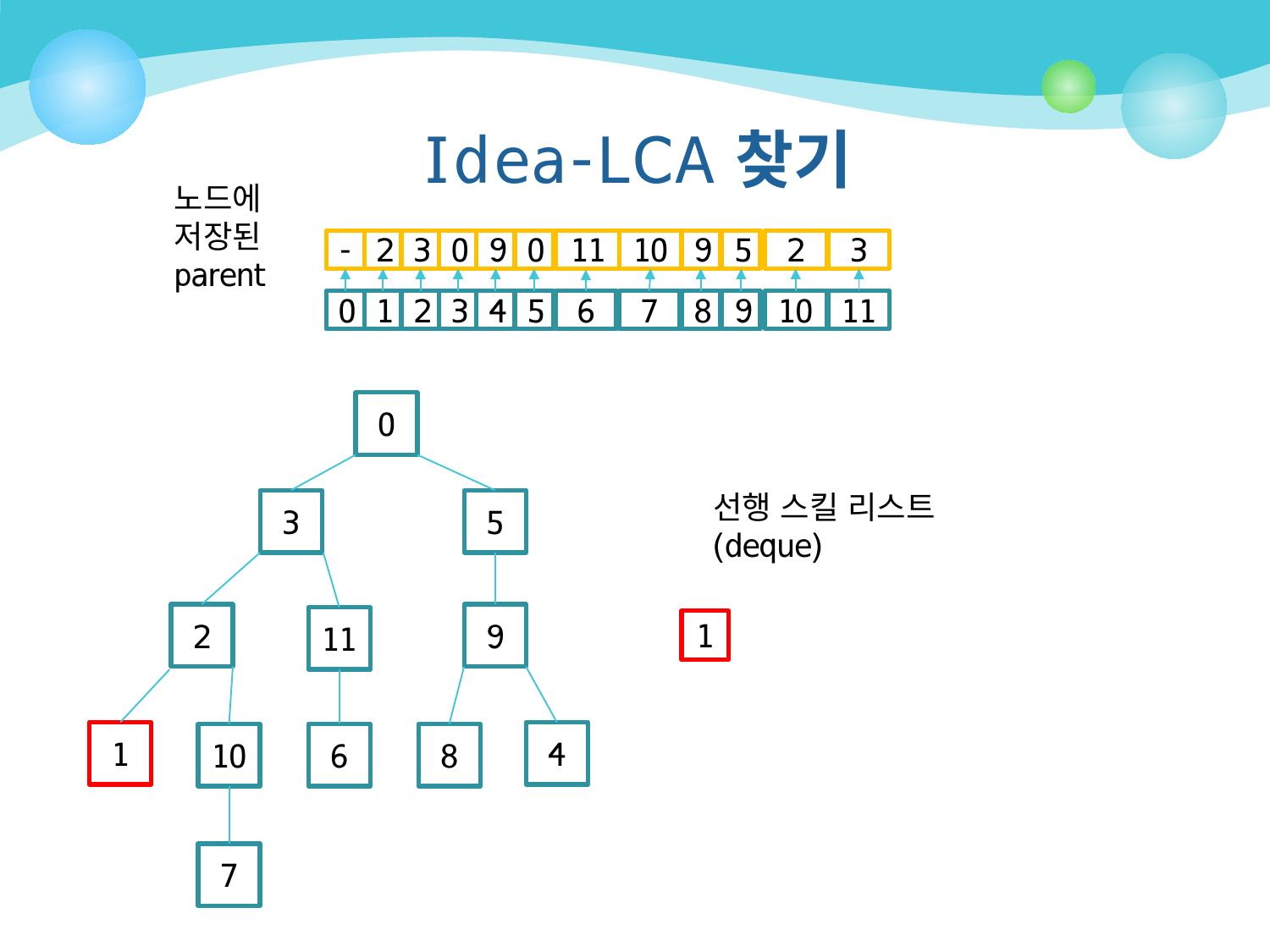

# Idea-LCA찾기
노드에 저장된
parent
-
2
3
0
9
0
11
10
9
5
2
3
0
1
2
3
4
5
6
7
8
9
10
11
0
선행 스킬 리스트(deque)
3
5
9
2
11
1
4
1
10
6
8
7